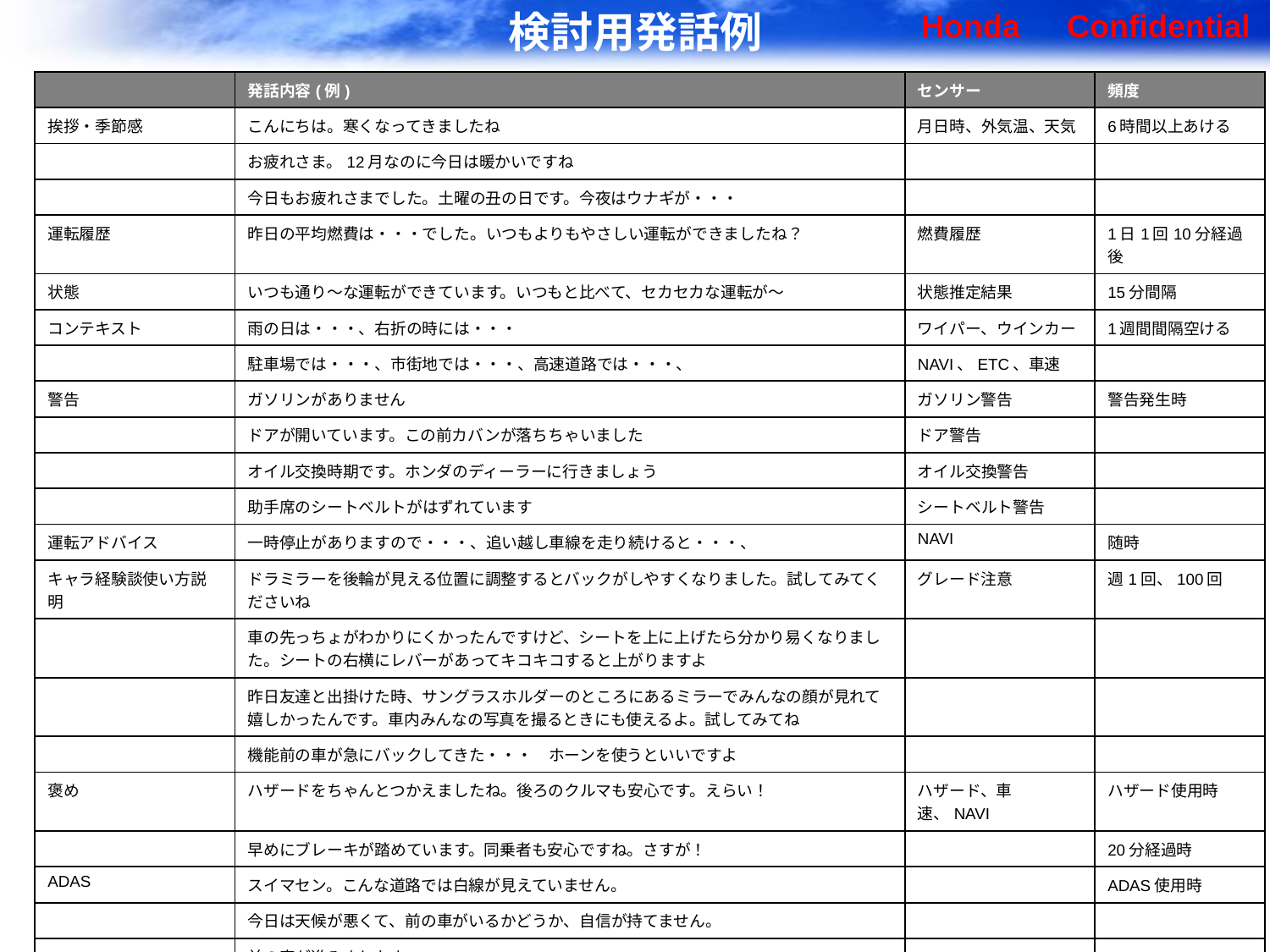

検討用発話例
|  | 発話内容(例) | センサー | 頻度 |
| --- | --- | --- | --- |
| 挨拶・季節感 | こんにちは。寒くなってきましたね | 月日時、外気温、天気 | 6時間以上あける |
|  | お疲れさま。12月なのに今日は暖かいですね |  |  |
|  | 今日もお疲れさまでした。土曜の丑の日です。今夜はウナギが・・・ |  |  |
| 運転履歴 | 昨日の平均燃費は・・・でした。いつもよりもやさしい運転ができましたね？ | 燃費履歴 | 1日1回10分経過後 |
| 状態 | いつも通り～な運転ができています。いつもと比べて、セカセカな運転が～ | 状態推定結果 | 15分間隔 |
| コンテキスト | 雨の日は・・・、右折の時には・・・ | ワイパー、ウインカー | 1週間間隔空ける |
|  | 駐車場では・・・、市街地では・・・、高速道路では・・・、 | NAVI、ETC、車速 |  |
| 警告 | ガソリンがありません | ガソリン警告 | 警告発生時 |
|  | ドアが開いています。この前カバンが落ちちゃいました | ドア警告 |  |
|  | オイル交換時期です。ホンダのディーラーに行きましょう | オイル交換警告 |  |
|  | 助手席のシートベルトがはずれています | シートベルト警告 |  |
| 運転アドバイス | 一時停止がありますので・・・、追い越し車線を走り続けると・・・、 | NAVI | 随時 |
| キャラ経験談使い方説明 | ドラミラーを後輪が見える位置に調整するとバックがしやすくなりました。試してみてくださいね | グレード注意 | 週1回、100回 |
|  | 車の先っちょがわかりにくかったんですけど、シートを上に上げたら分かり易くなりました。シートの右横にレバーがあってキコキコすると上がりますよ |  |  |
|  | 昨日友達と出掛けた時、サングラスホルダーのところにあるミラーでみんなの顔が見れて嬉しかったんです。車内みんなの写真を撮るときにも使えるよ。試してみてね |  |  |
|  | 機能前の車が急にバックしてきた・・・　ホーンを使うといいですよ |  |  |
| 褒め | ハザードをちゃんとつかえましたね。後ろのクルマも安心です。えらい！ | ハザード、車速、NAVI | ハザード使用時 |
|  | 早めにブレーキが踏めています。同乗者も安心ですね。さすが！ |  | 20分経過時 |
| ADAS | スイマセン。こんな道路では白線が見えていません。 |  | ADAS使用時 |
|  | 今日は天候が悪くて、前の車がいるかどうか、自信が持てません。 |  |  |
|  | 前の車が進みましたよ |  |  |
|  | この道路では白線や前の車がバッチリ見えます。おかませください。 |  |  |
| 高齢者 | バックします | ATポジション | 随時 |
|  | 逆送しています | NAVI |  |
|  | ちょっと認知症気味です |  |  |